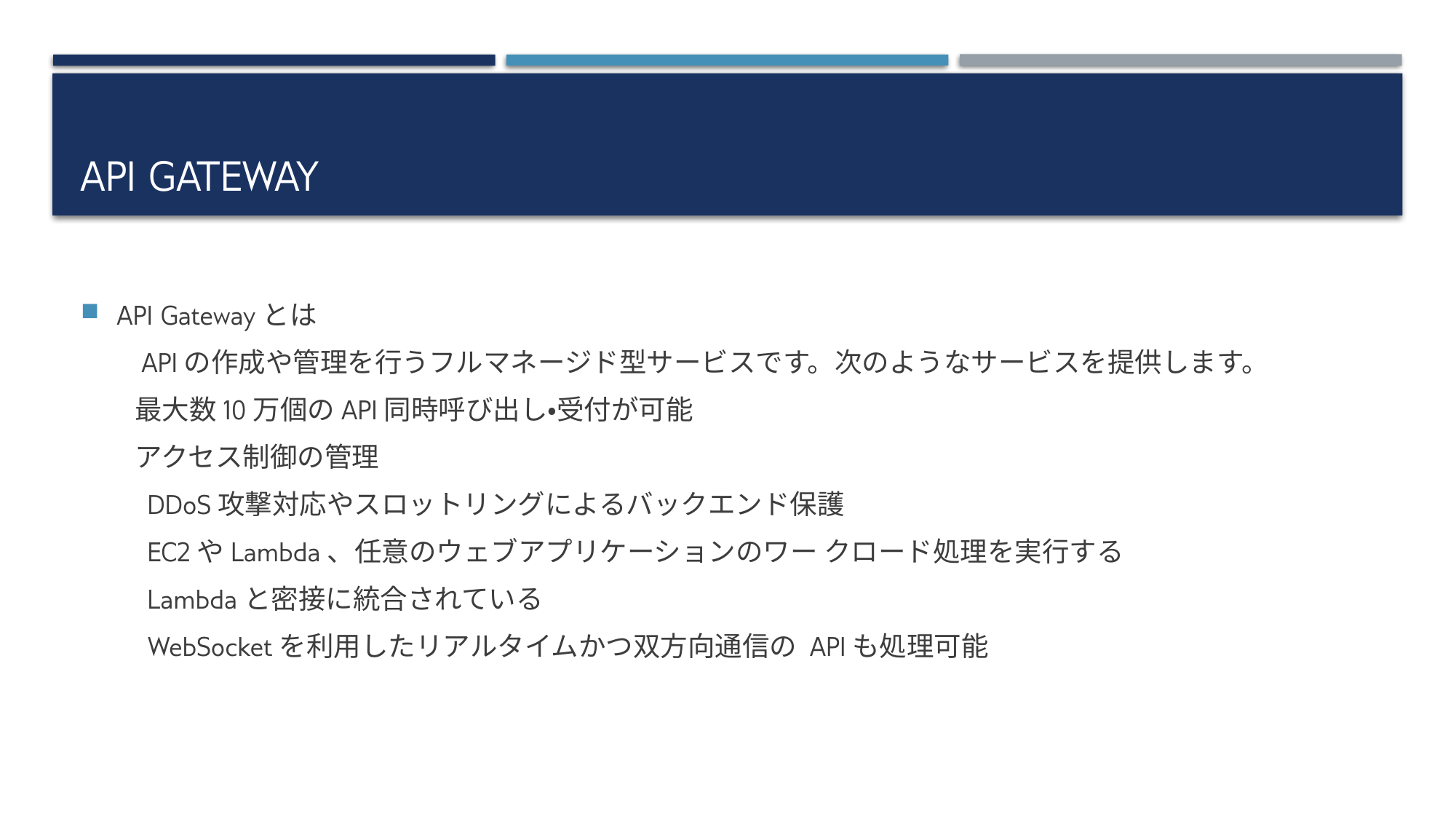

# API Gateway
API Gatewayとは
　　APIの作成や管理を行うフルマネージド型サービスです。次のようなサービスを提供します。
　　最大数10万個のAPI同時呼び出し・受付が可能
　　アクセス制御の管理
　　 DDoS攻撃対応やスロットリングによるバックエンド保護
　　 EC2やLambda、任意のウェブアプリケーションのワー クロード処理を実行する
　　 Lambdaと密接に統合されている
　　 WebSocketを利用したリアルタイムかつ双方向通信の APIも処理可能